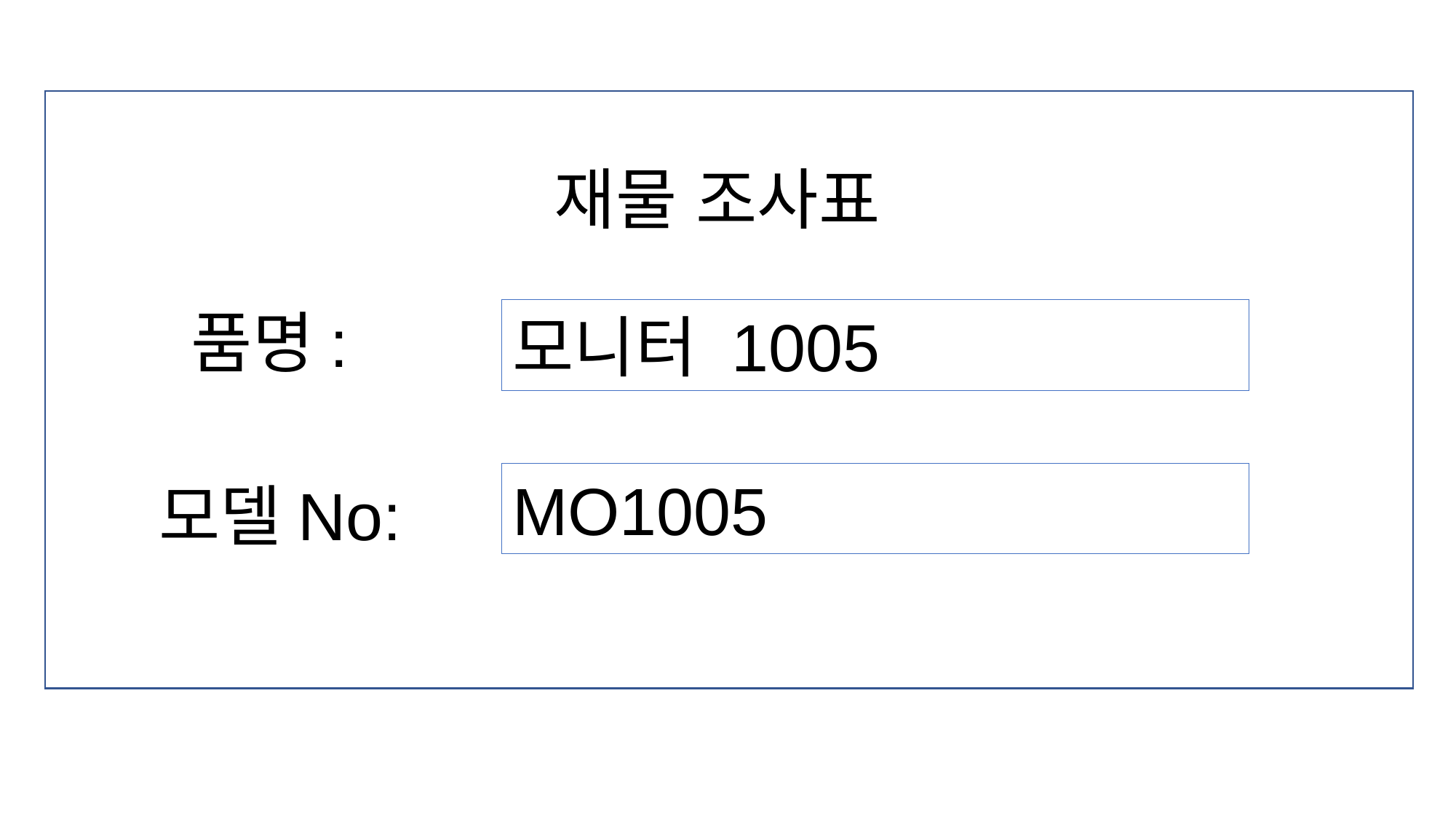

재물 조사표
품명:
모니터 1005
MO1005
모델No: